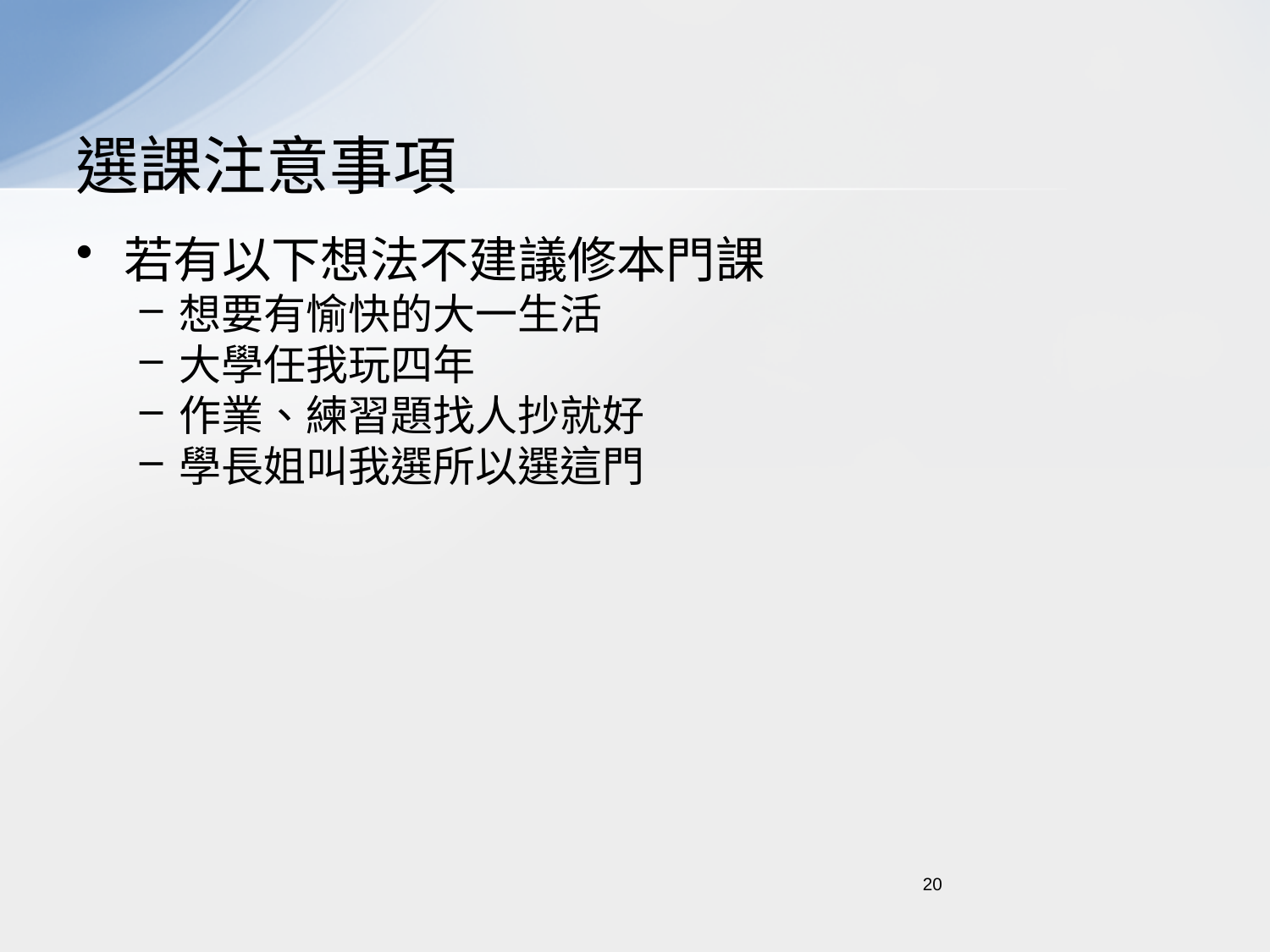

# 選課注意事項
若有以下想法不建議修本門課
想要有愉快的大一生活
大學任我玩四年
作業、練習題找人抄就好
學長姐叫我選所以選這門
20